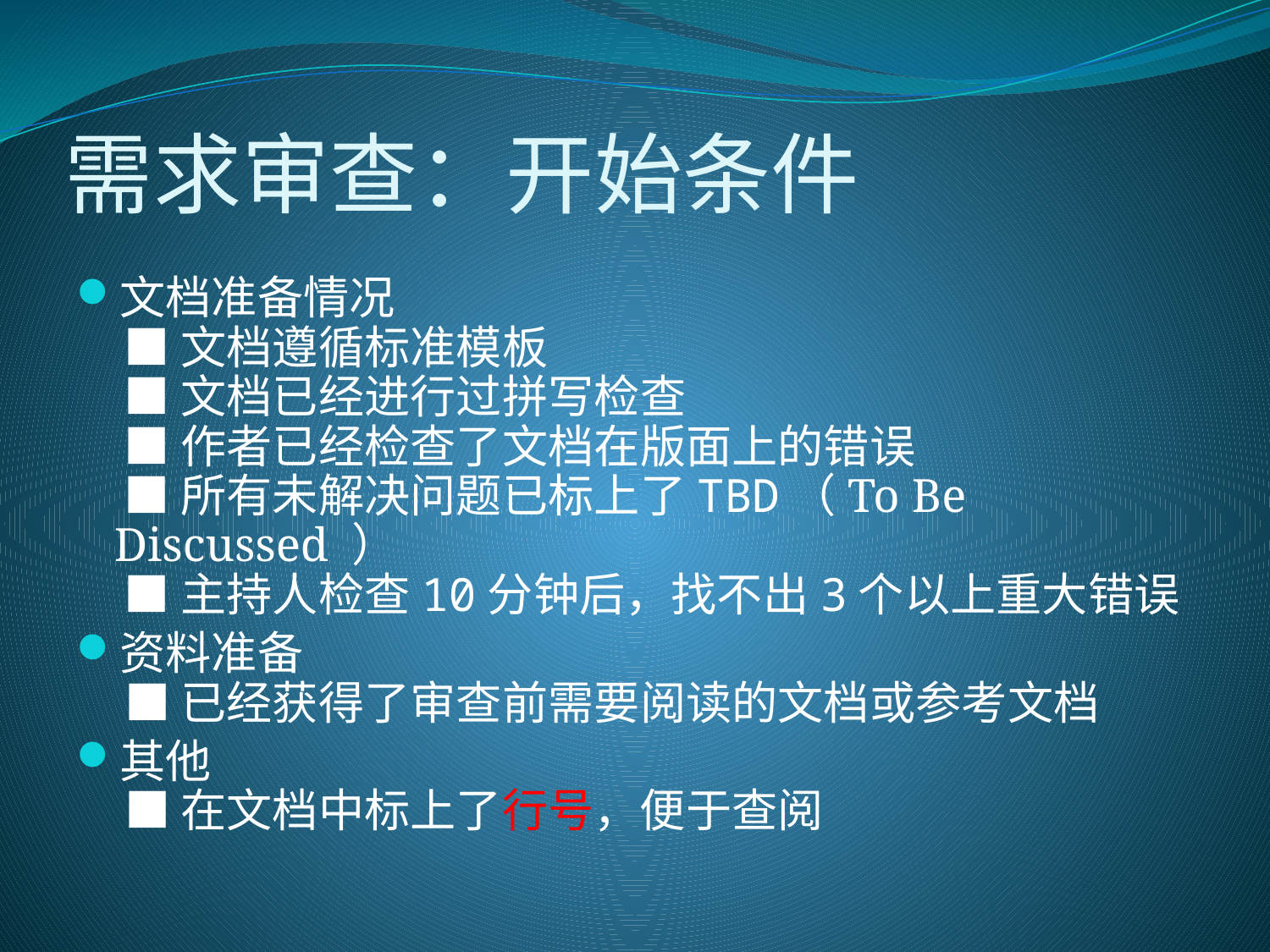

# 需求审查：开始条件
文档准备情况
 ■ 文档遵循标准模板
 ■ 文档已经进行过拼写检查
 ■ 作者已经检查了文档在版面上的错误
 ■ 所有未解决问题已标上了TBD（To Be Discussed ）
 ■ 主持人检查10分钟后，找不出3个以上重大错误
资料准备
 ■ 已经获得了审查前需要阅读的文档或参考文档
其他
 ■ 在文档中标上了行号，便于查阅